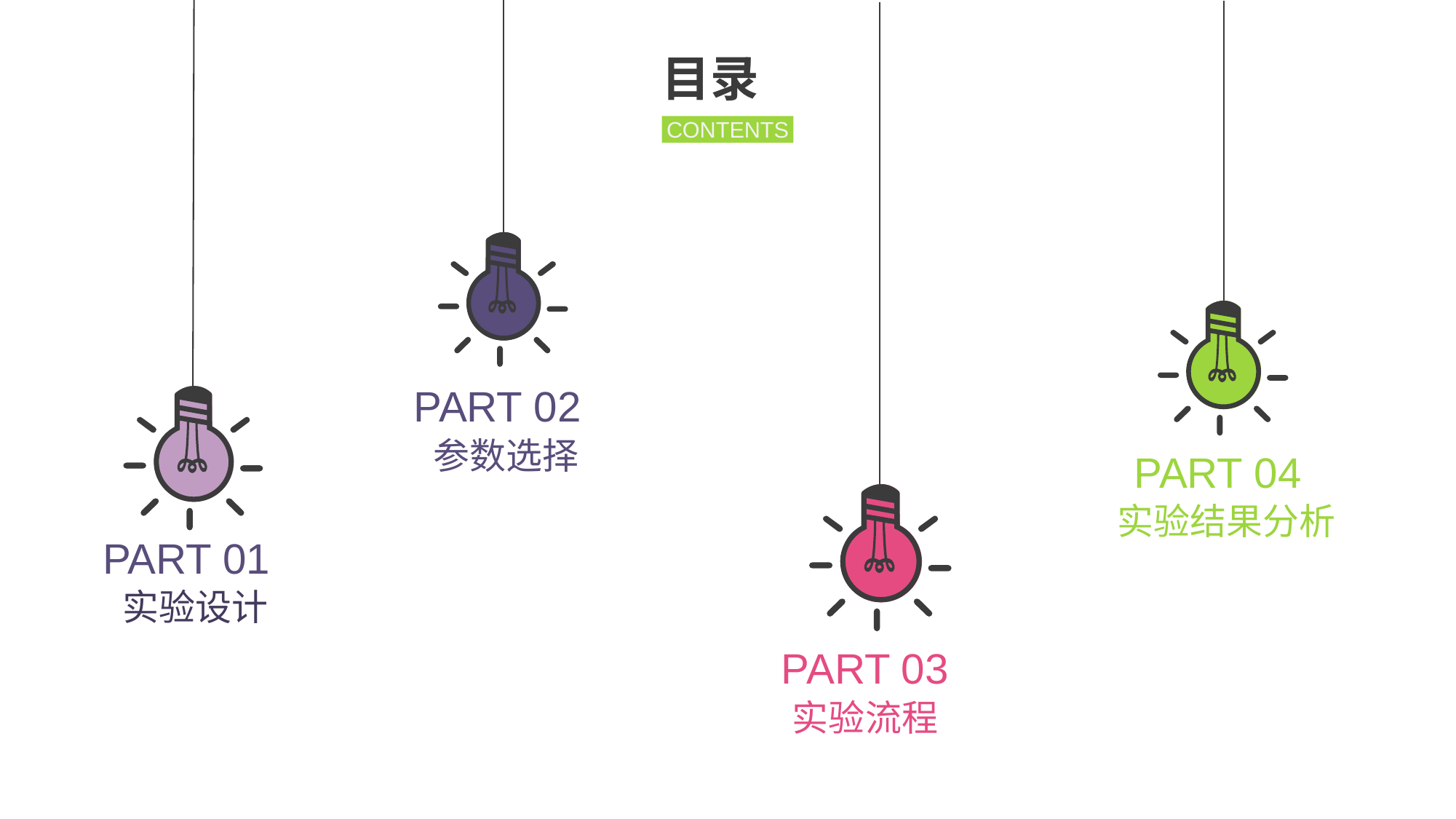

目录
CONTENTS
PART 02
参数选择
PART 04
实验结果分析
PART 01
实验设计
PART 03
实验流程